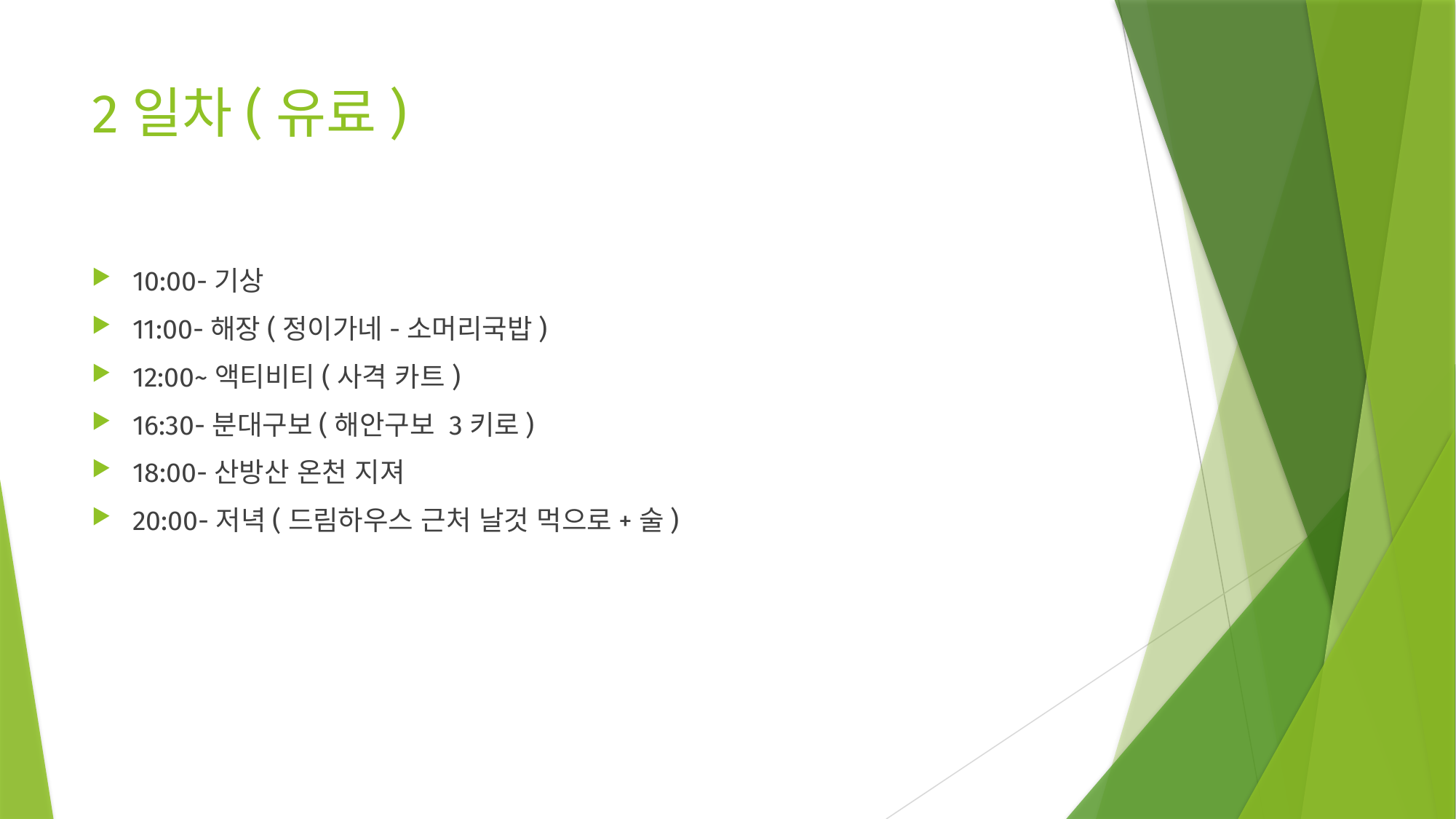

# 2일차(유료)
10:00-기상
11:00-해장(정이가네-소머리국밥)
12:00~액티비티(사격 카트)
16:30-분대구보(해안구보 3키로)
18:00-산방산 온천 지져
20:00-저녁(드림하우스 근처 날것 먹으로+술)